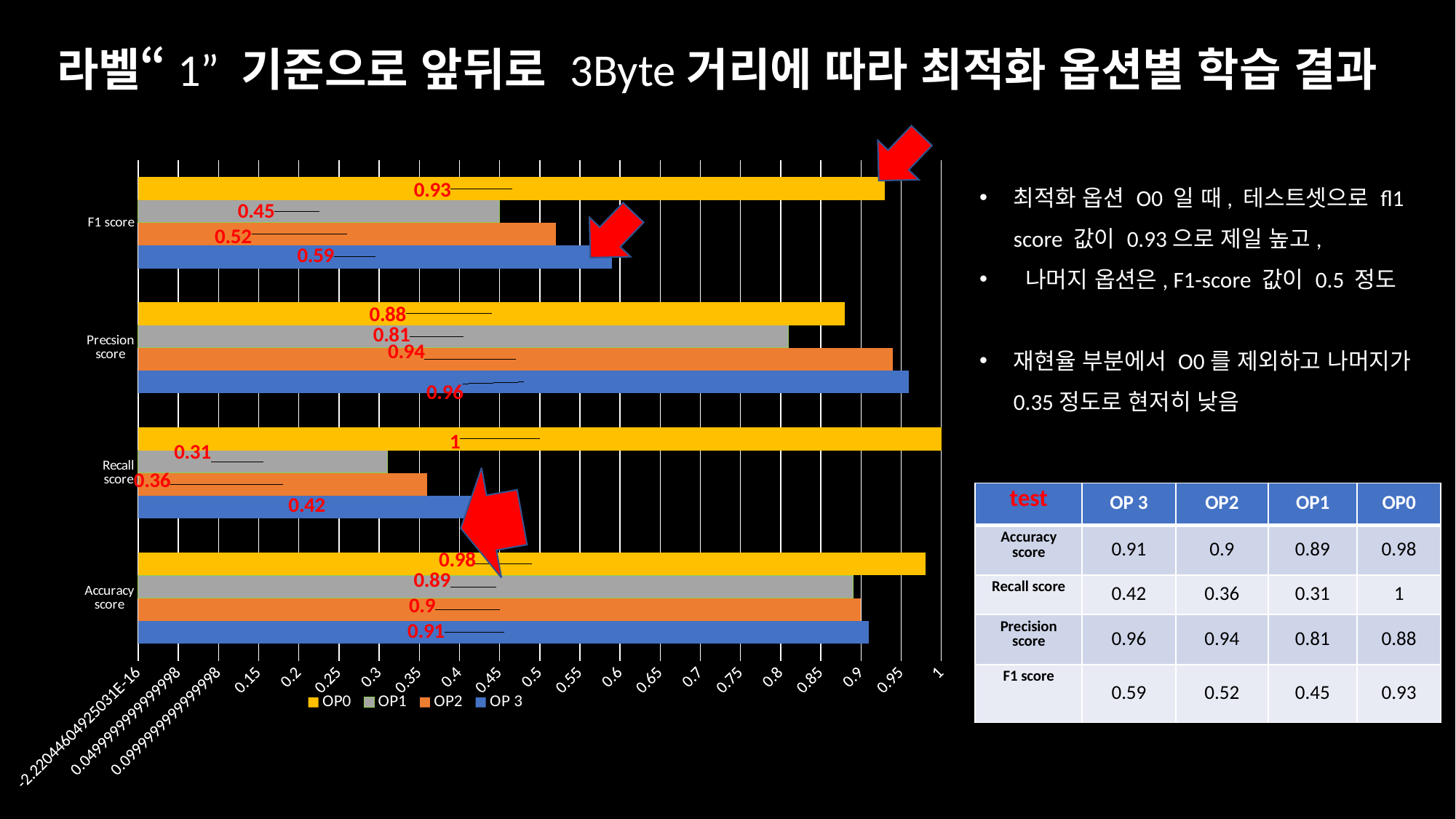

# 라벨“1” 기준으로 앞뒤로 3Byte거리에 따라 최적화 옵션별 학습 결과

### Chart

| Category | OP 3 | OP2 | OP1 | OP0 |
|---|---|---|---|---|
| Accuracy score | 0.91 | 0.9 | 0.89 | 0.98 |
| Recall score | 0.42 | 0.36 | 0.31 | 1.0 |
| Precsion score | 0.96 | 0.94 | 0.81 | 0.88 |
| F1 score | 0.59 | 0.52 | 0.45 | 0.93 |
최적화 옵션 O0 일 때, 테스트셋으로 fl1 score 값이 0.93으로 제일 높고,
 나머지 옵션은, F1-score 값이 0.5 정도

재현율 부분에서 O0를 제외하고 나머지가 0.35정도로 현저히 낮음

| test | OP 3 | OP2 | OP1 | OP0 |
| --- | --- | --- | --- | --- |
| Accuracy score | 0.91 | 0.9 | 0.89 | 0.98 |
| Recall score | 0.42 | 0.36 | 0.31 | 1 |
| Precision score | 0.96 | 0.94 | 0.81 | 0.88 |
| F1 score | 0.59 | 0.52 | 0.45 | 0.93 |